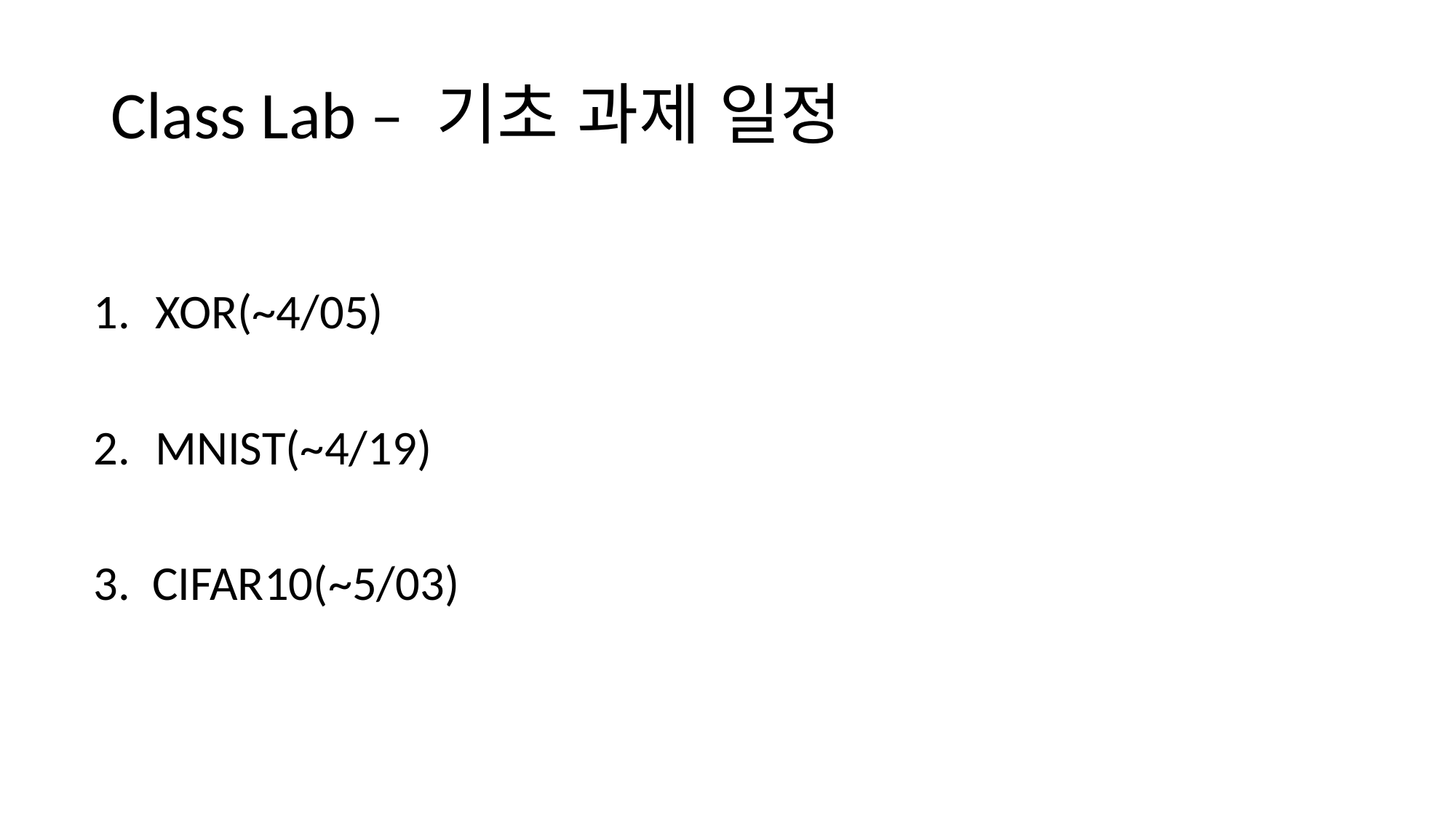

# Class Lab – 기초 과제 일정
XOR(~4/05)

MNIST(~4/19)

3.  CIFAR10(~5/03)